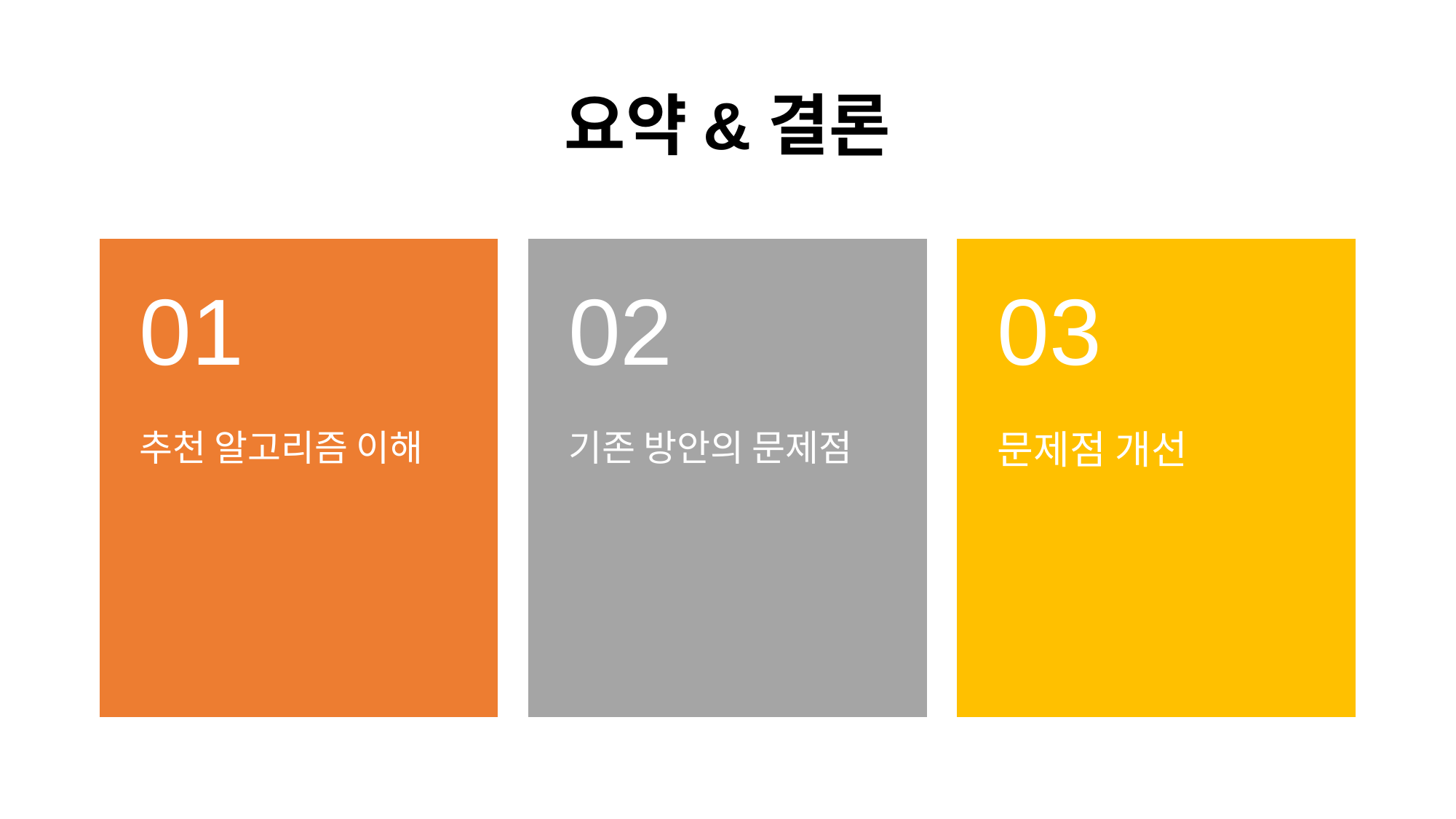

# 요약&결론
추천 알고리즘 이해
01
기존 방안의 문제점
02
문제점 개선
03